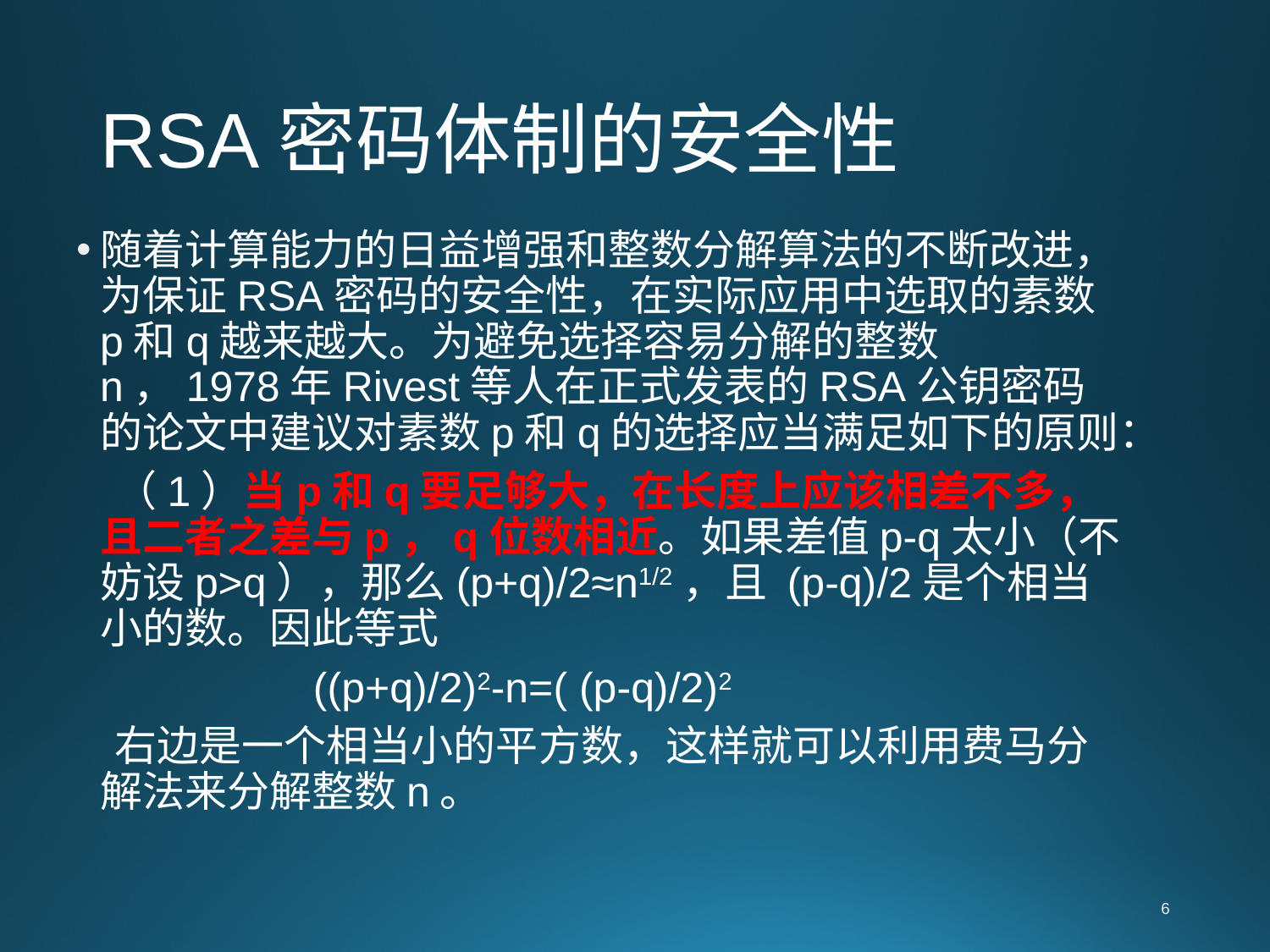

# RSA密码体制的安全性
随着计算能力的日益增强和整数分解算法的不断改进，为保证RSA密码的安全性，在实际应用中选取的素数p和q越来越大。为避免选择容易分解的整数n，1978年Rivest等人在正式发表的RSA公钥密码的论文中建议对素数p和q的选择应当满足如下的原则：
   （1）当p和q要足够大，在长度上应该相差不多，且二者之差与p，q位数相近。如果差值p-q太小（不妨设p>q），那么(p+q)/2≈n1/2，且 (p-q)/2是个相当小的数。因此等式
                    ((p+q)/2)2-n=( (p-q)/2)2
   右边是一个相当小的平方数，这样就可以利用费马分解法来分解整数n。
6